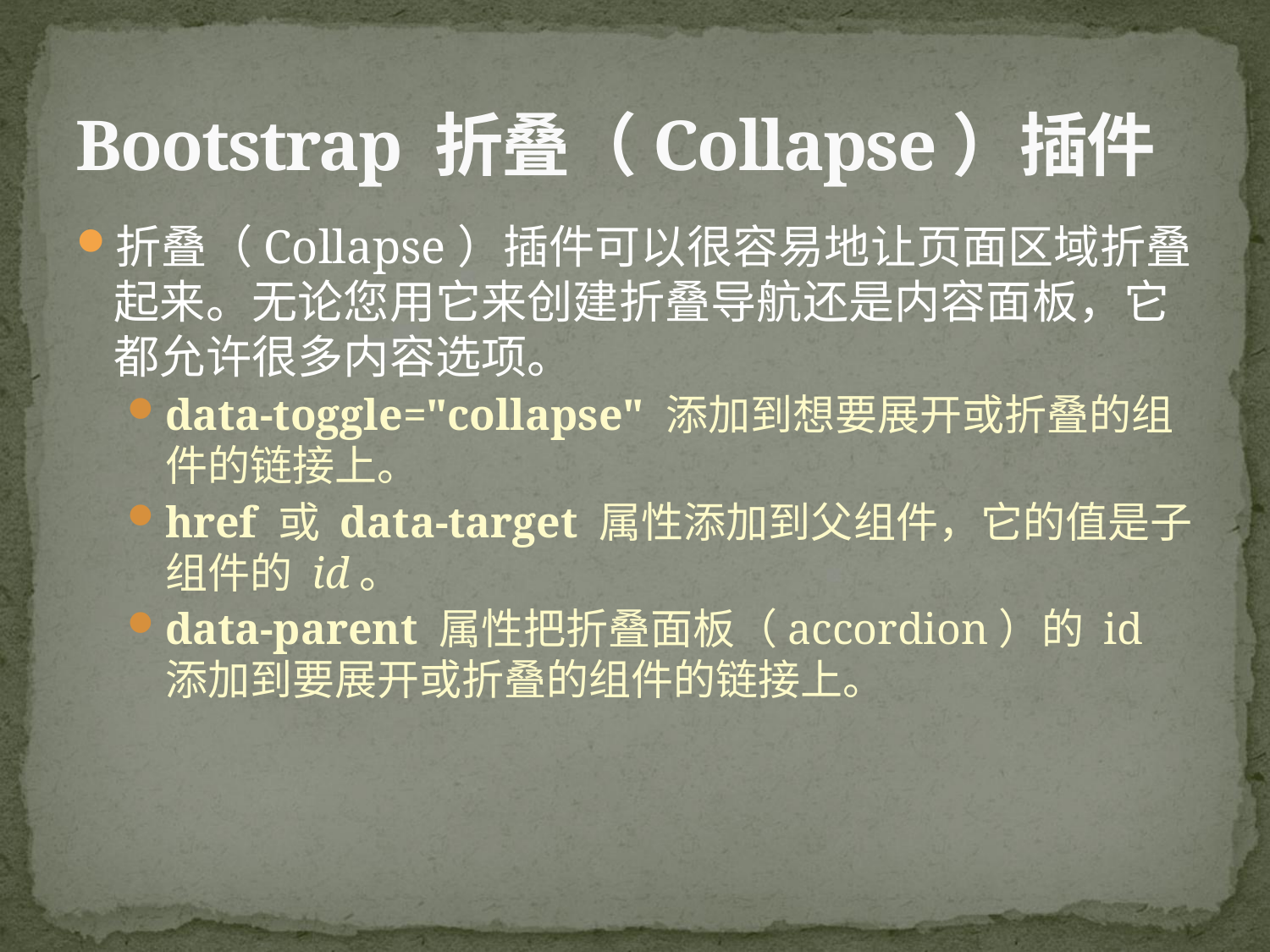

# Bootstrap 折叠（Collapse）插件
折叠（Collapse）插件可以很容易地让页面区域折叠起来。无论您用它来创建折叠导航还是内容面板，它都允许很多内容选项。
data-toggle="collapse" 添加到想要展开或折叠的组件的链接上。
href 或 data-target 属性添加到父组件，它的值是子组件的 id。
data-parent 属性把折叠面板（accordion）的 id 添加到要展开或折叠的组件的链接上。